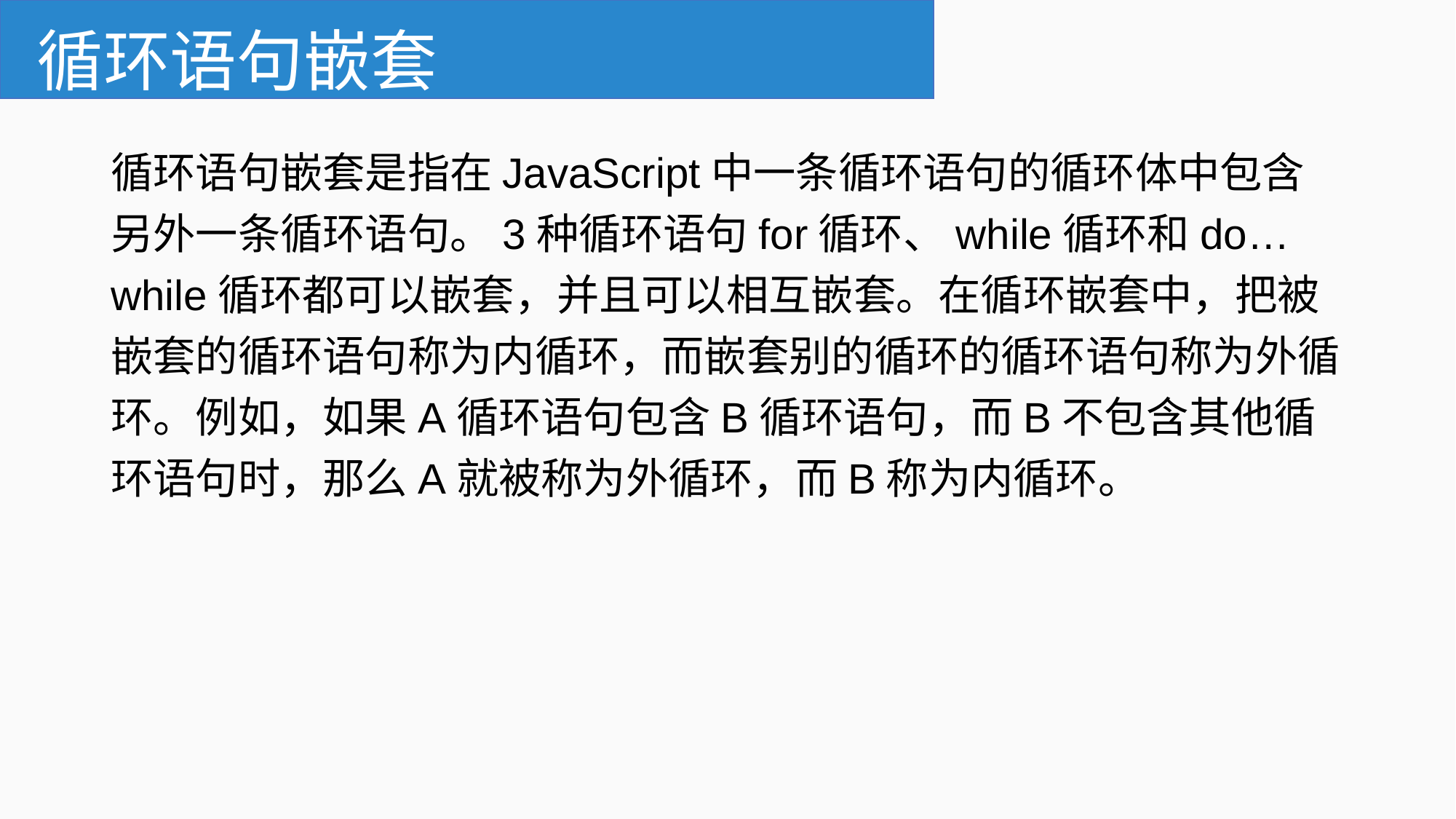

# 循环语句嵌套
循环语句嵌套是指在JavaScript中一条循环语句的循环体中包含另外一条循环语句。3种循环语句for循环、while循环和do…while循环都可以嵌套，并且可以相互嵌套。在循环嵌套中，把被嵌套的循环语句称为内循环，而嵌套别的循环的循环语句称为外循环。例如，如果A循环语句包含B循环语句，而B不包含其他循环语句时，那么A就被称为外循环，而B称为内循环。